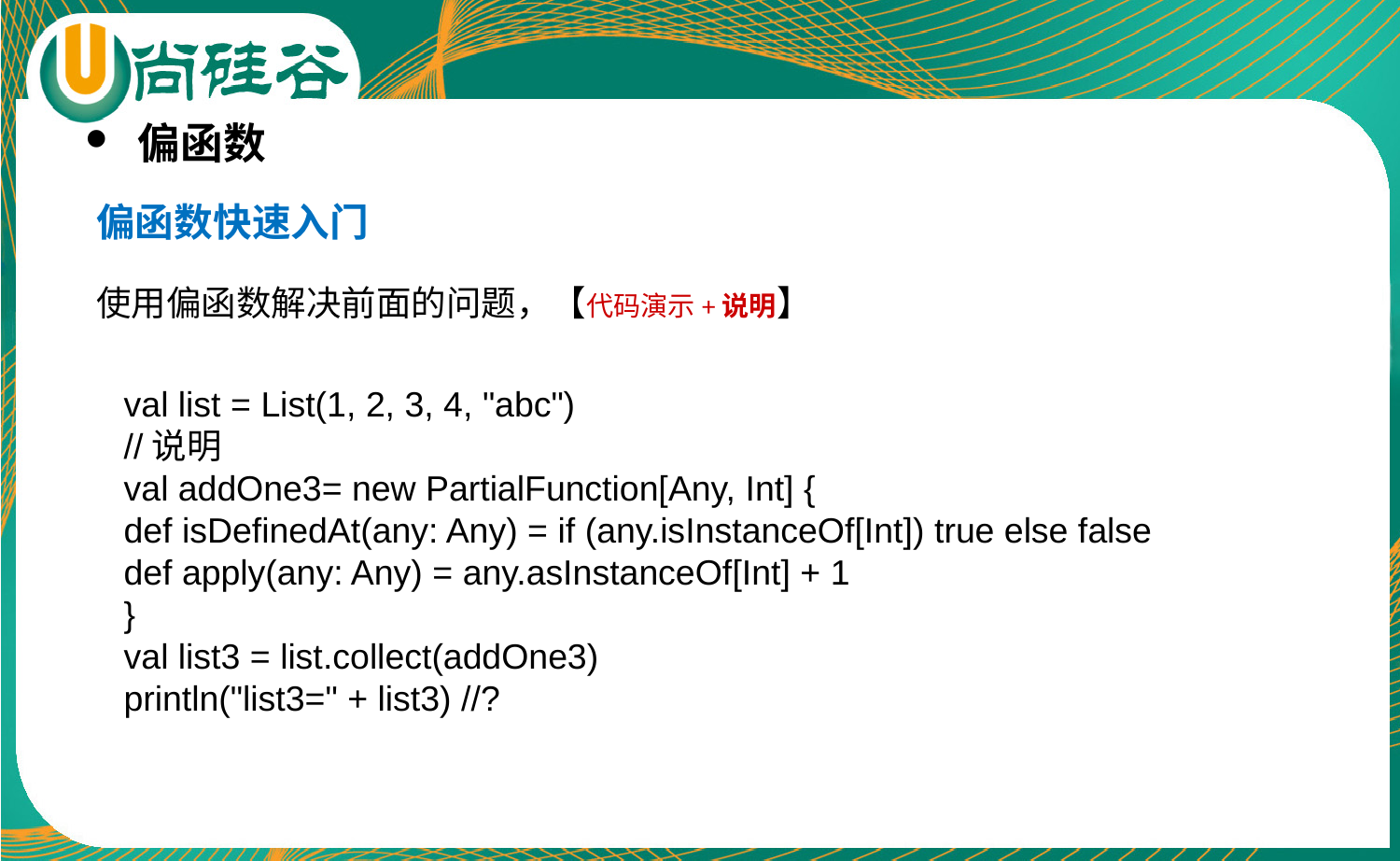

偏函数

偏函数快速入门

使用偏函数解决前面的问题，【代码演示+说明】

val list = List(1, 2, 3, 4, "abc")
//说明
val addOne3= new PartialFunction[Any, Int] {
def isDefinedAt(any: Any) = if (any.isInstanceOf[Int]) true else false
def apply(any: Any) = any.asInstanceOf[Int] + 1
}
val list3 = list.collect(addOne3)
println("list3=" + list3) //?